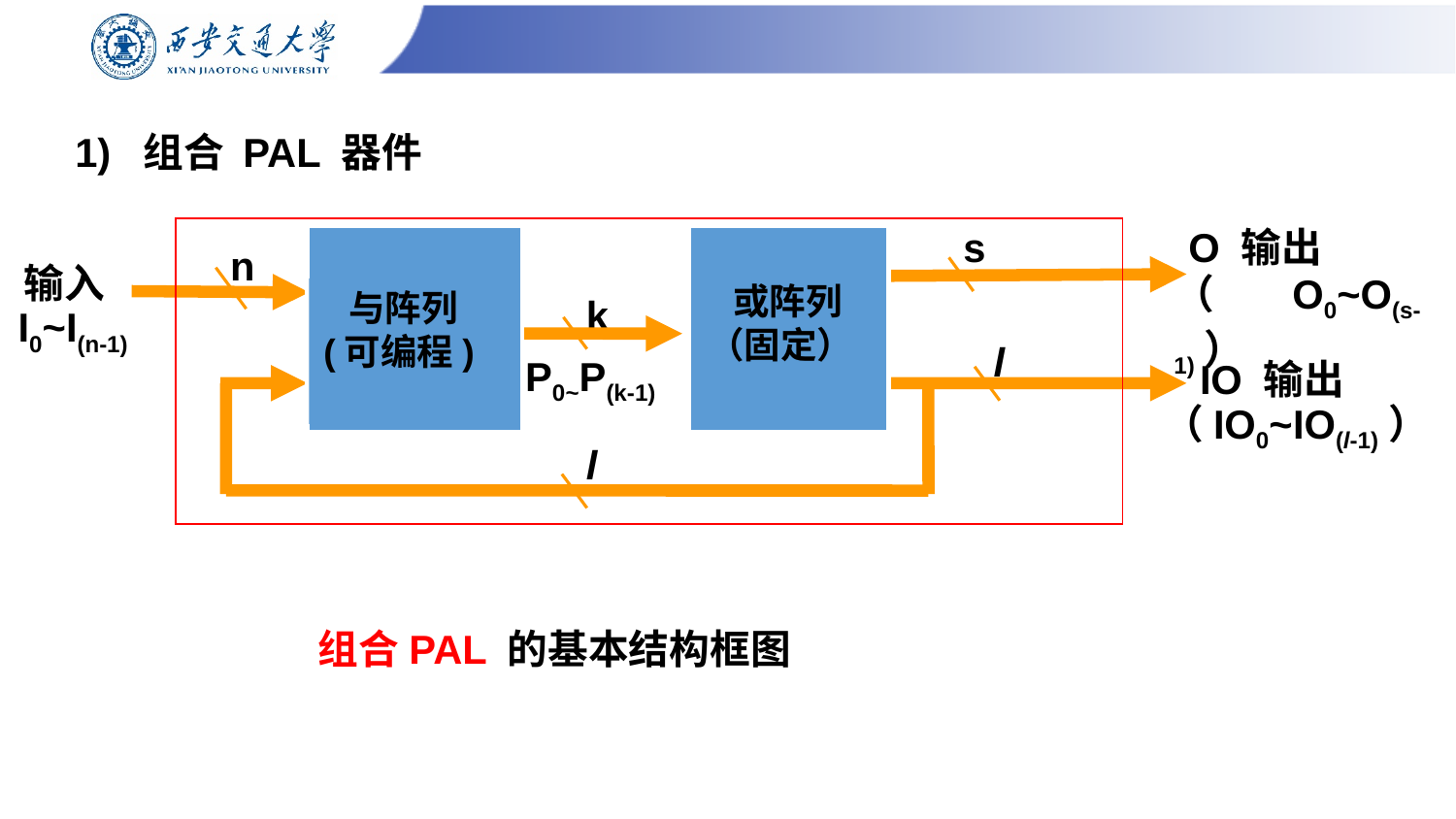

# 1)  组合 PAL 器件
s
O 输出

n
输入

（O0~O(s-1)）

  或阵列
（固定）

  与阵列
(可编程)
k

I0~I(n-1)

l

P0~P(k-1)
IO 输出

（IO0~IO(l-1)）
l

组合PAL 的基本结构框图